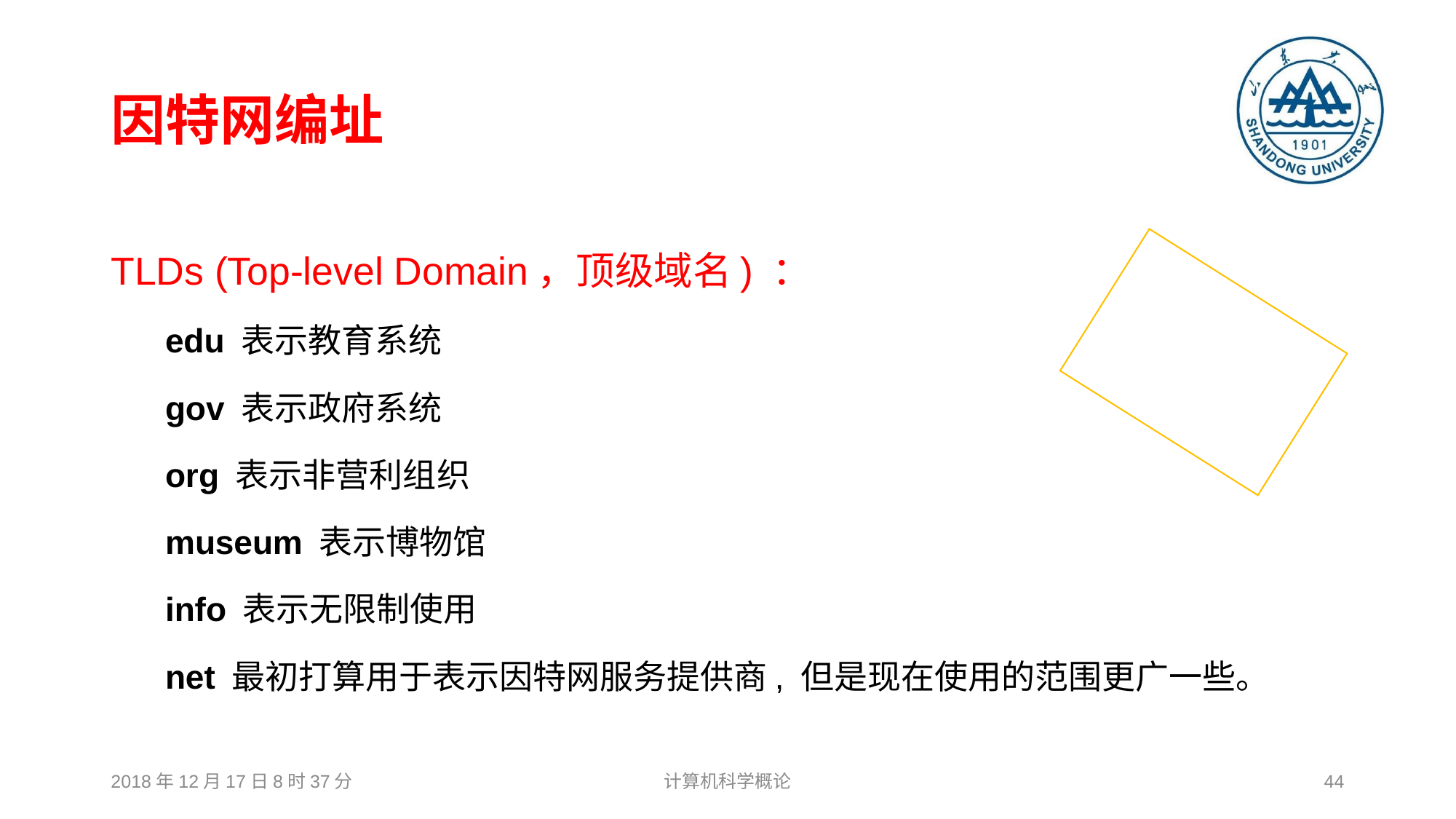

# 因特网编址
TLDs (Top-level Domain，顶级域名) ：
edu 表示教育系统
gov 表示政府系统
org 表示非营利组织
museum 表示博物馆
info 表示无限制使用
net 最初打算用于表示因特网服务提供商, 但是现在使用的范围更广一些。

2018年12月17日8时37分
计算机科学概论
44